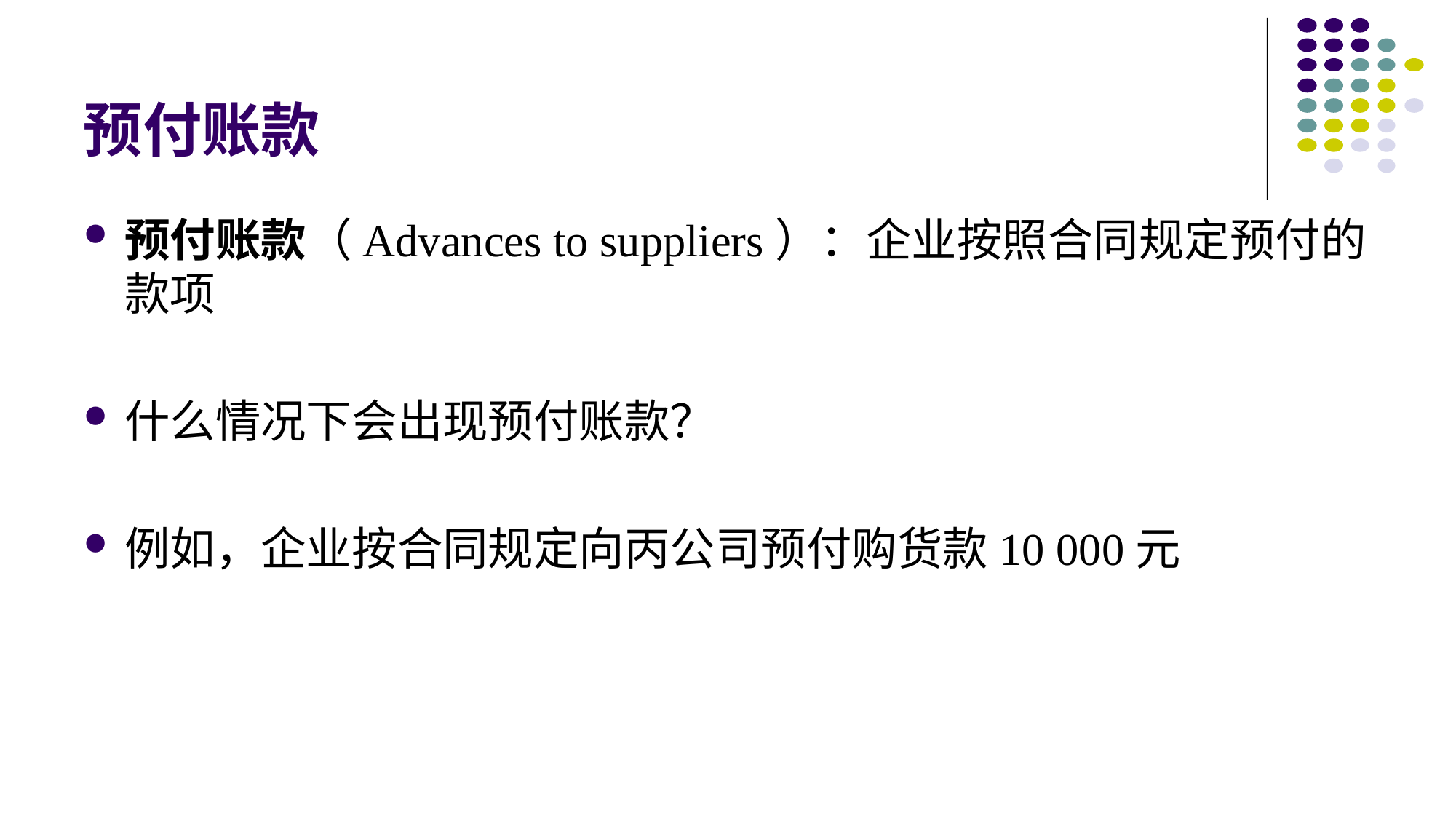

# 预付账款
预付账款（Advances to suppliers）：企业按照合同规定预付的款项

什么情况下会出现预付账款？

例如，企业按合同规定向丙公司预付购货款10 000元